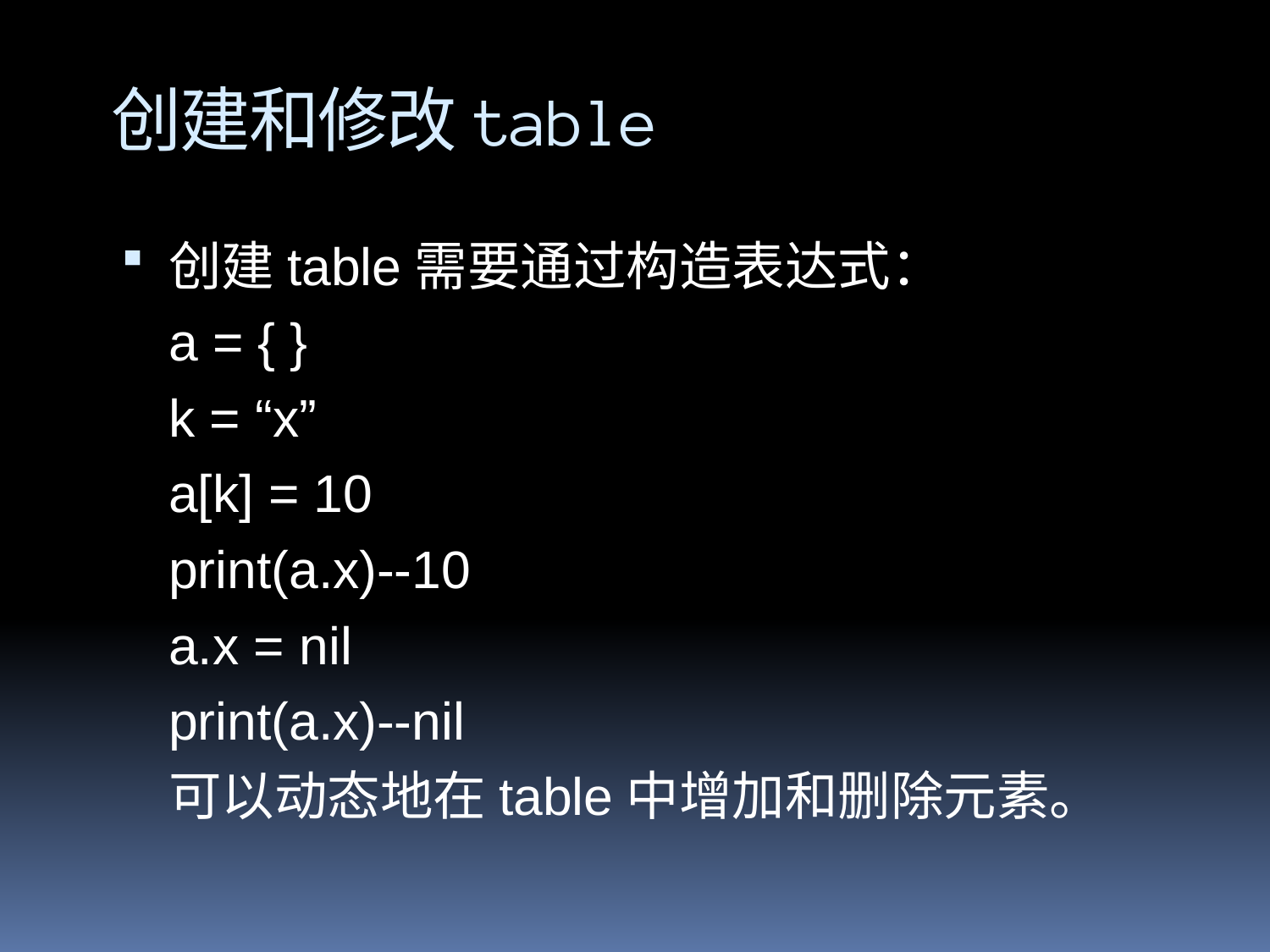

创建和修改table
创建table需要通过构造表达式：
	a = { }
	k = “x”
	a[k] = 10
	print(a.x)--10
	a.x = nil
	print(a.x)--nil
	可以动态地在table中增加和删除元素。